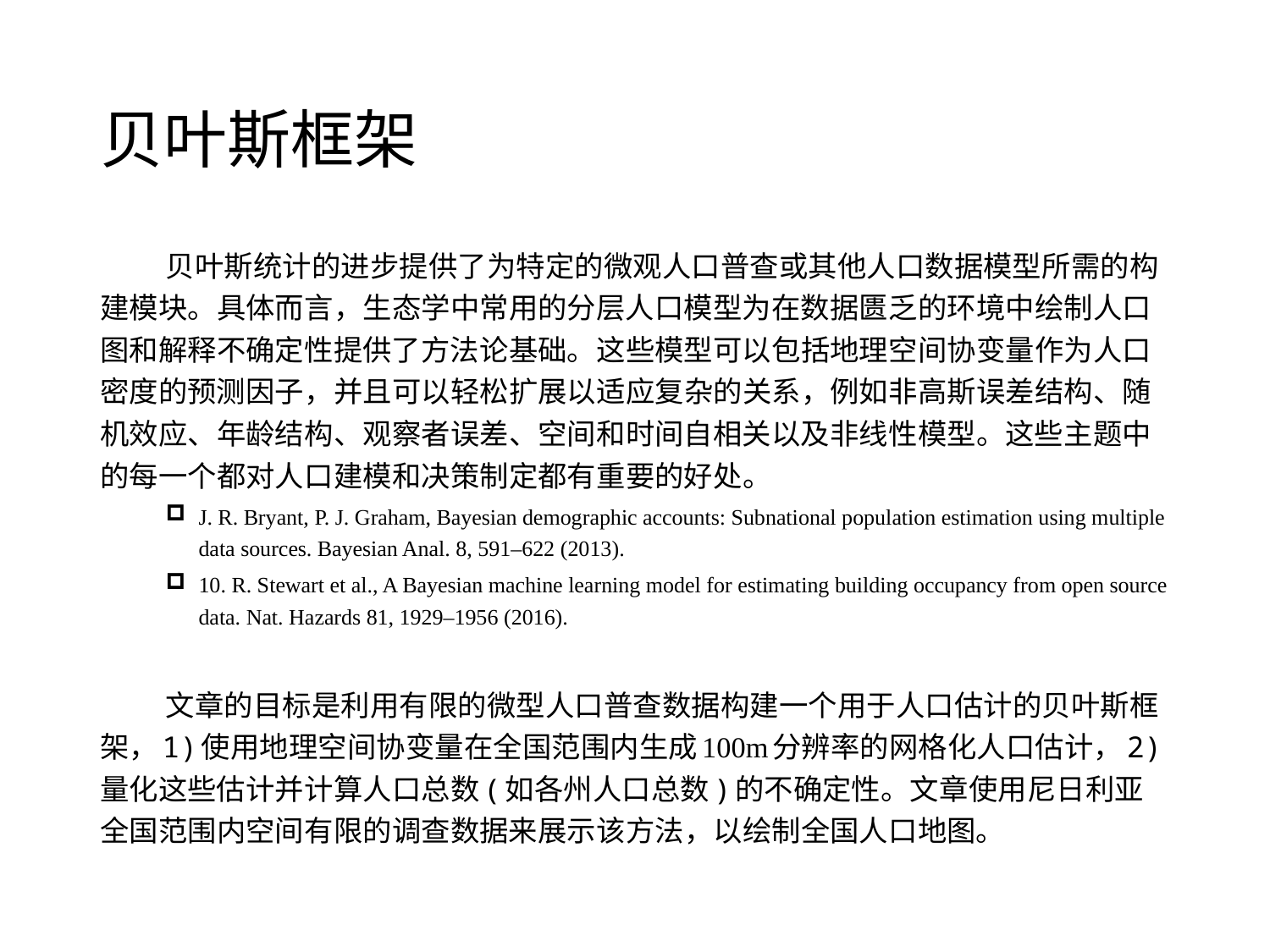

# 贝叶斯框架
贝叶斯统计的进步提供了为特定的微观人口普查或其他人口数据模型所需的构建模块。具体而言，生态学中常用的分层人口模型为在数据匮乏的环境中绘制人口图和解释不确定性提供了方法论基础。这些模型可以包括地理空间协变量作为人口密度的预测因子，并且可以轻松扩展以适应复杂的关系，例如非高斯误差结构、随机效应、年龄结构、观察者误差、空间和时间自相关以及非线性模型。这些主题中的每一个都对人口建模和决策制定都有重要的好处。
J. R. Bryant, P. J. Graham, Bayesian demographic accounts: Subnational population estimation using multiple data sources. Bayesian Anal. 8, 591–622 (2013).
10. R. Stewart et al., A Bayesian machine learning model for estimating building occupancy from open source data. Nat. Hazards 81, 1929–1956 (2016).

文章的目标是利用有限的微型人口普查数据构建一个用于人口估计的贝叶斯框架，1)使用地理空间协变量在全国范围内生成100m分辨率的网格化人口估计，2)量化这些估计并计算人口总数(如各州人口总数)的不确定性。文章使用尼日利亚全国范围内空间有限的调查数据来展示该方法，以绘制全国人口地图。